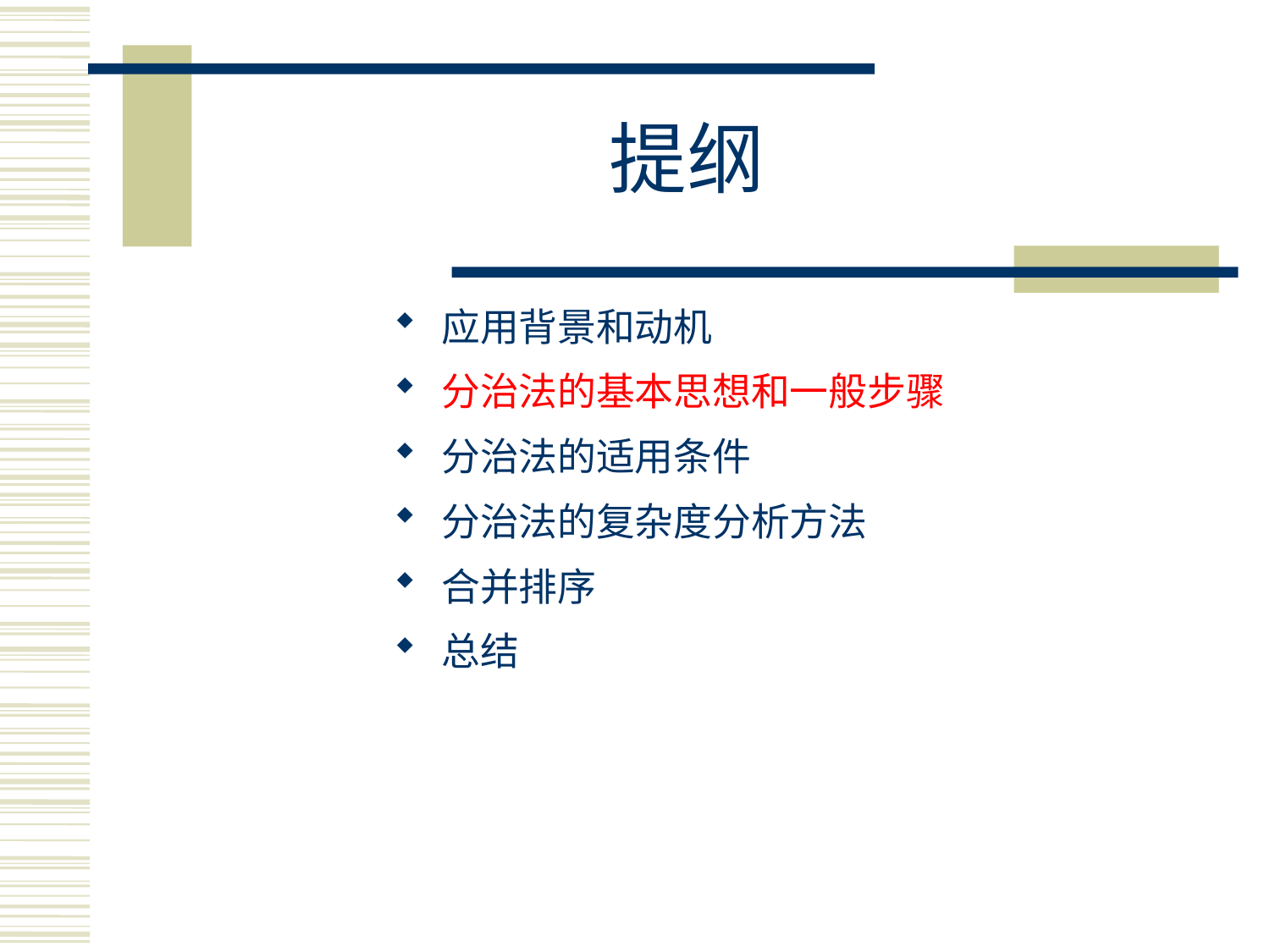

# 提纲
应用背景和动机
分治法的基本思想和一般步骤
分治法的适用条件
分治法的复杂度分析方法
合并排序
总结